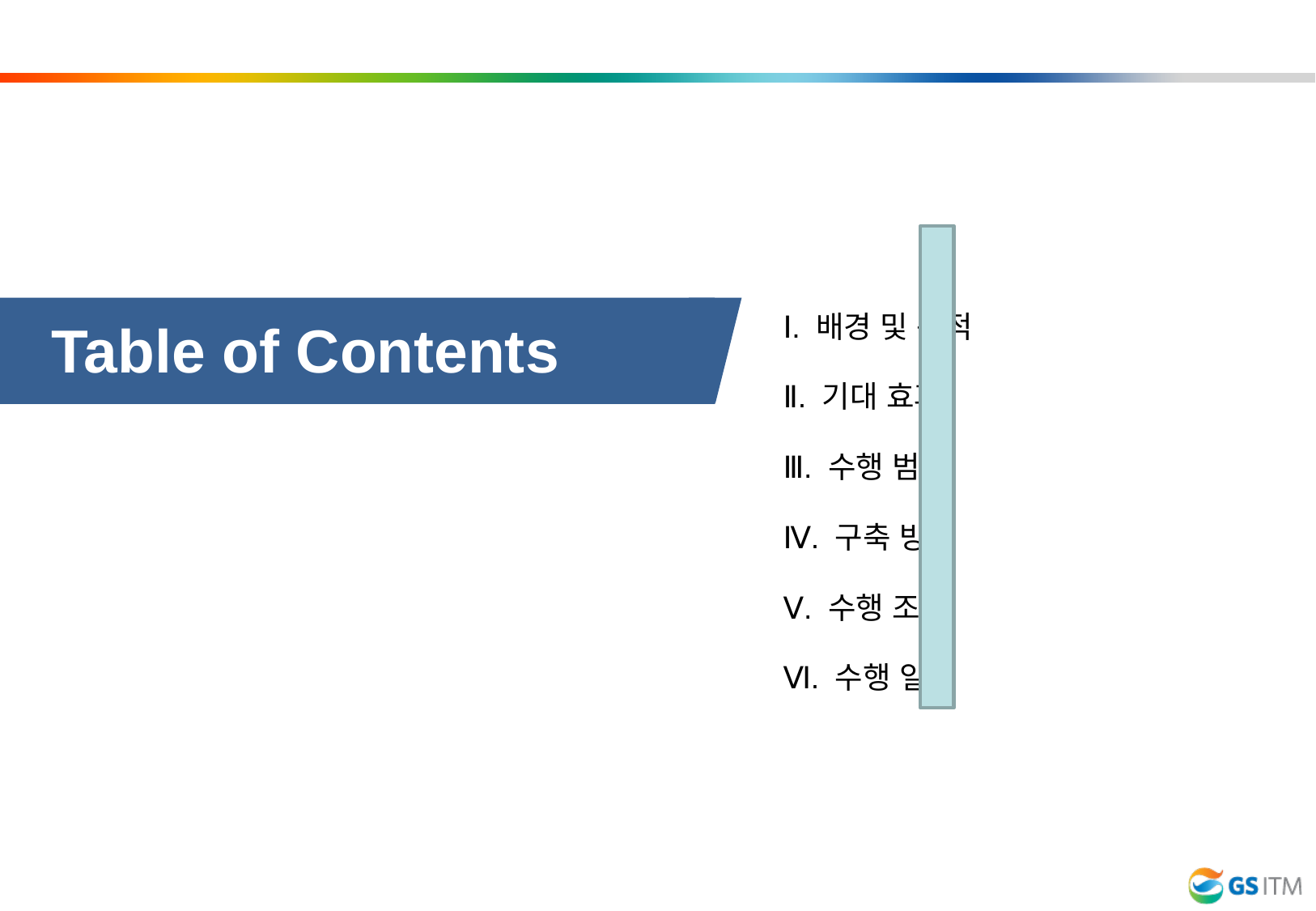

Table of Contents
Ⅰ. 배경 및 목적
Ⅱ. 기대 효과
Ⅲ. 수행 범위
Ⅳ. 구축 방안
Ⅴ. 수행 조직
Ⅵ. 수행 일정